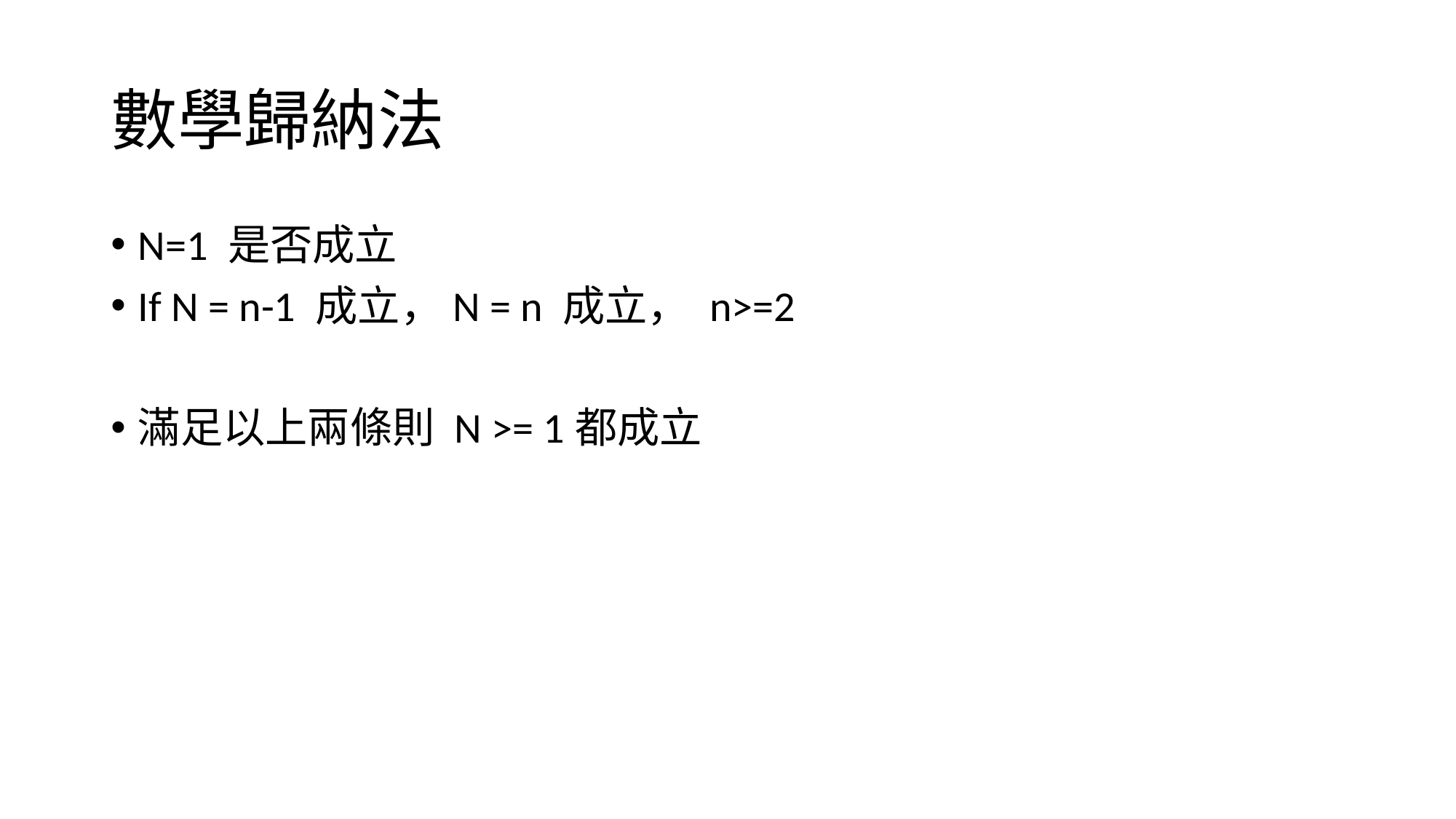

# 數學歸納法
N=1 是否成立
If N = n-1 成立，N = n 成立， n>=2

滿足以上兩條則 N >= 1都成立